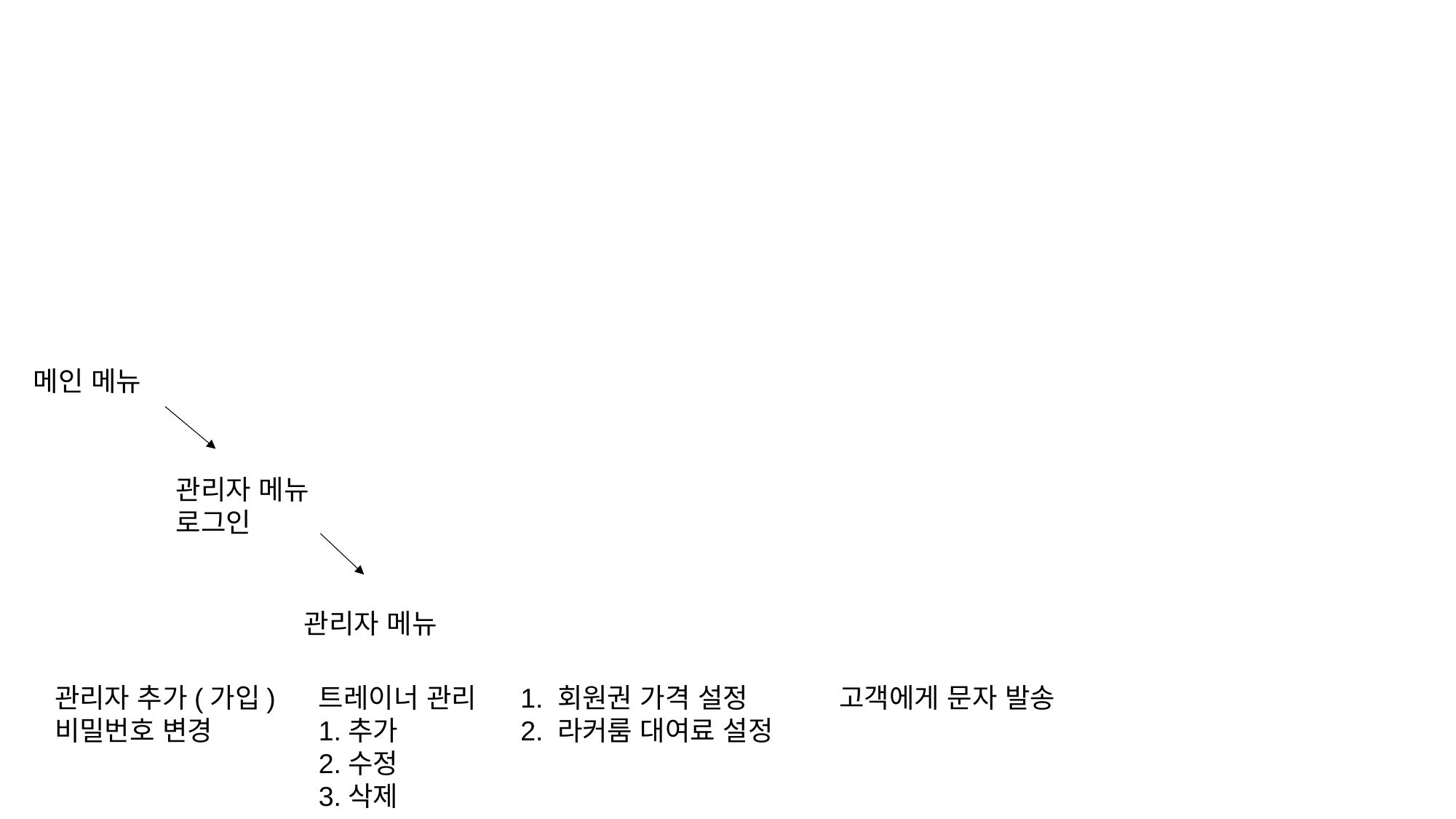

메인 메뉴
관리자 메뉴
로그인
관리자 메뉴
관리자 추가(가입)
비밀번호 변경
트레이너 관리
1.추가
2.수정
3.삭제
1. 회원권 가격 설정
2. 라커룸 대여료 설정
고객에게 문자 발송